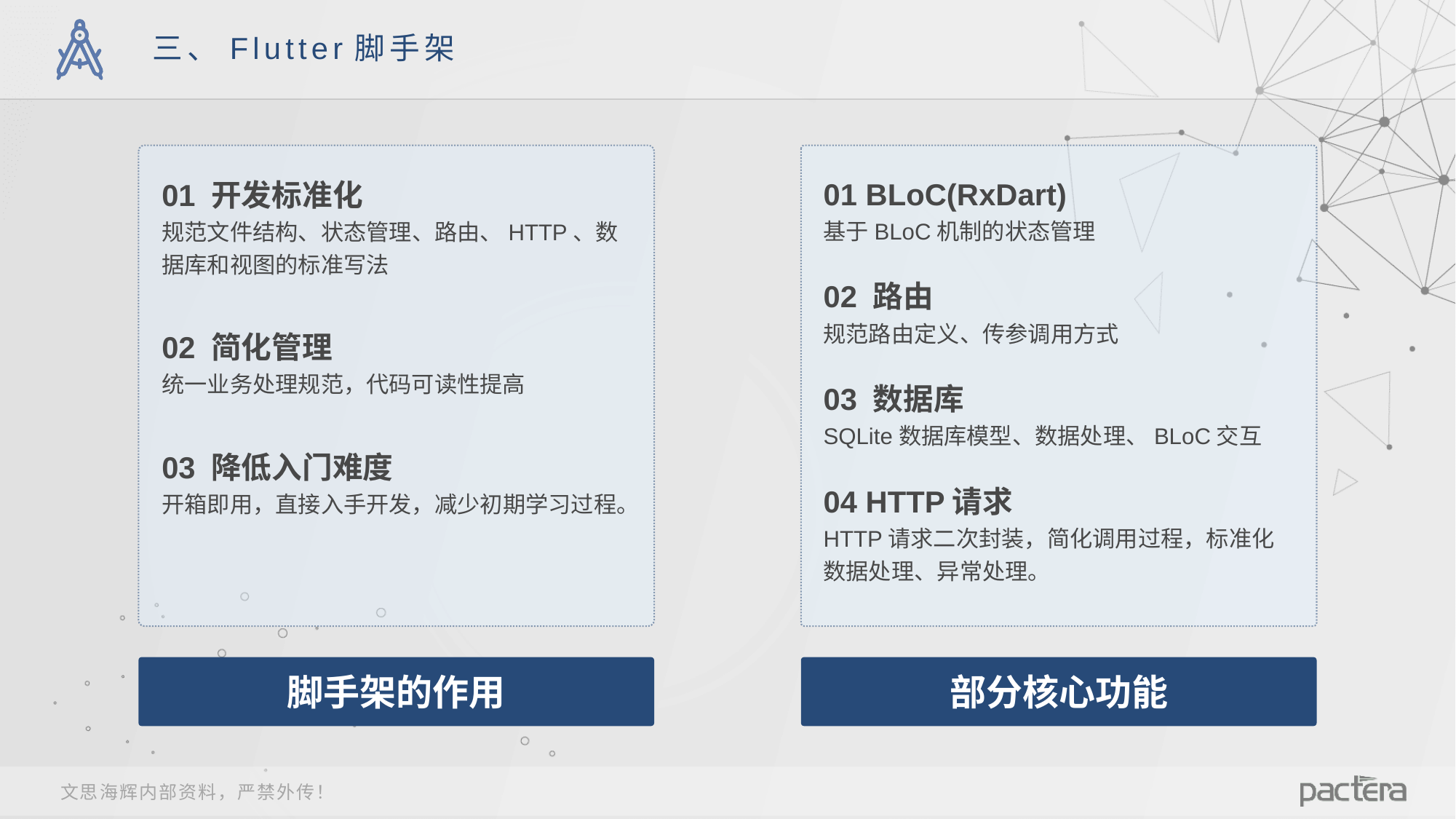

# 三、Flutter脚手架
01 开发标准化
规范文件结构、状态管理、路由、HTTP、数据库和视图的标准写法

02 简化管理
统一业务处理规范，代码可读性提高

03 降低入门难度
开箱即用，直接入手开发，减少初期学习过程。
01 BLoC(RxDart)
基于BLoC机制的状态管理

02 路由
规范路由定义、传参调用方式

03 数据库
SQLite数据库模型、数据处理、BLoC交互

04 HTTP请求
HTTP请求二次封装，简化调用过程，标准化数据处理、异常处理。
脚手架的作用
部分核心功能